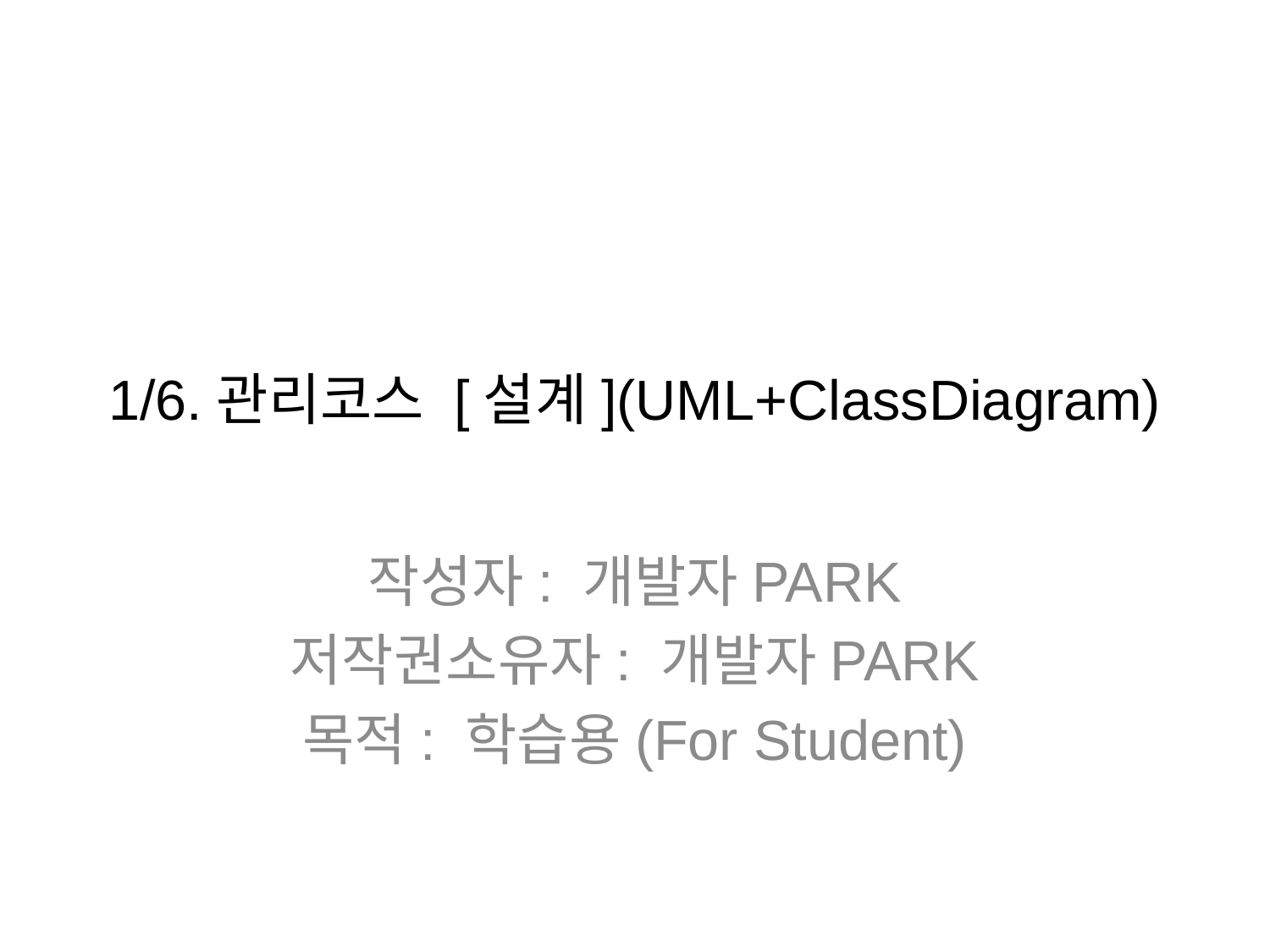

# 1/6.관리코스 [설계](UML+ClassDiagram)
작성자: 개발자PARK
저작권소유자: 개발자PARK
목적: 학습용(For Student)